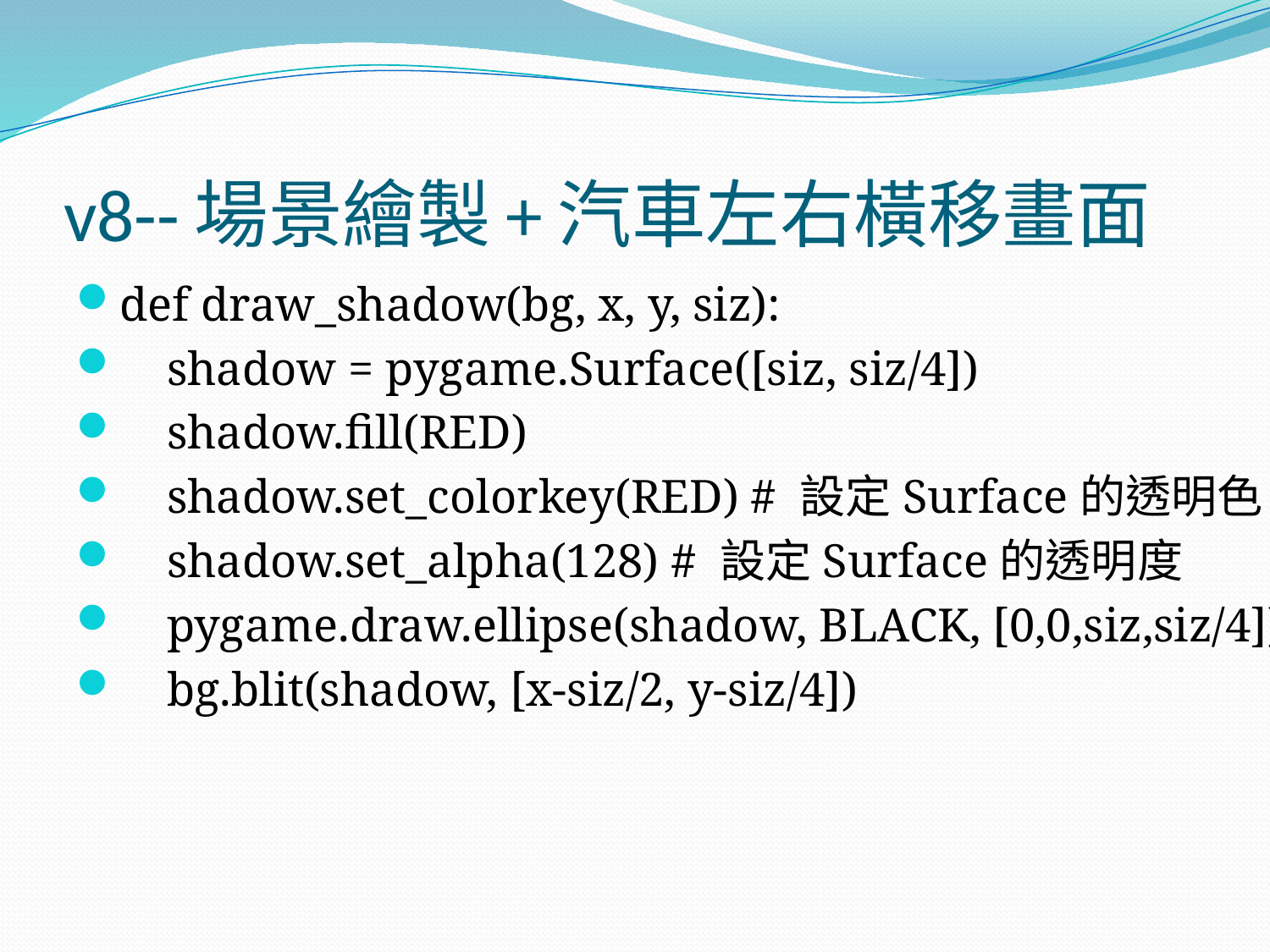

# v8--場景繪製+汽車左右橫移畫面
def draw_shadow(bg, x, y, siz):
    shadow = pygame.Surface([siz, siz/4])
    shadow.fill(RED)
    shadow.set_colorkey(RED) # 設定Surface的透明色
    shadow.set_alpha(128) # 設定Surface的透明度
    pygame.draw.ellipse(shadow, BLACK, [0,0,siz,siz/4])
    bg.blit(shadow, [x-siz/2, y-siz/4])